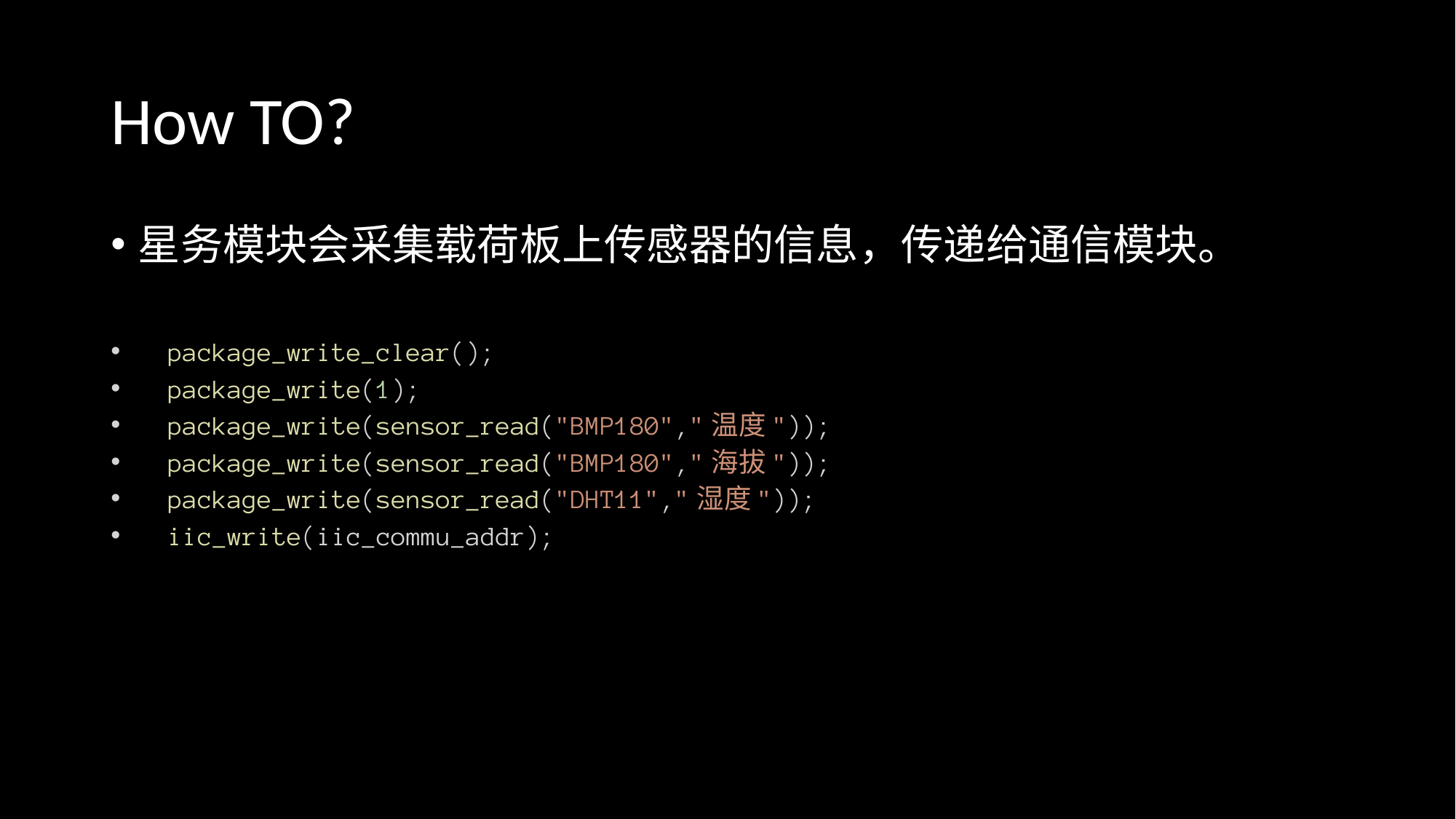

# How TO?
星务模块会采集载荷板上传感器的信息，传递给通信模块。

  package_write_clear();
  package_write(1);
  package_write(sensor_read("BMP180","温度"));
  package_write(sensor_read("BMP180","海拔"));
  package_write(sensor_read("DHT11","湿度"));
  iic_write(iic_commu_addr);